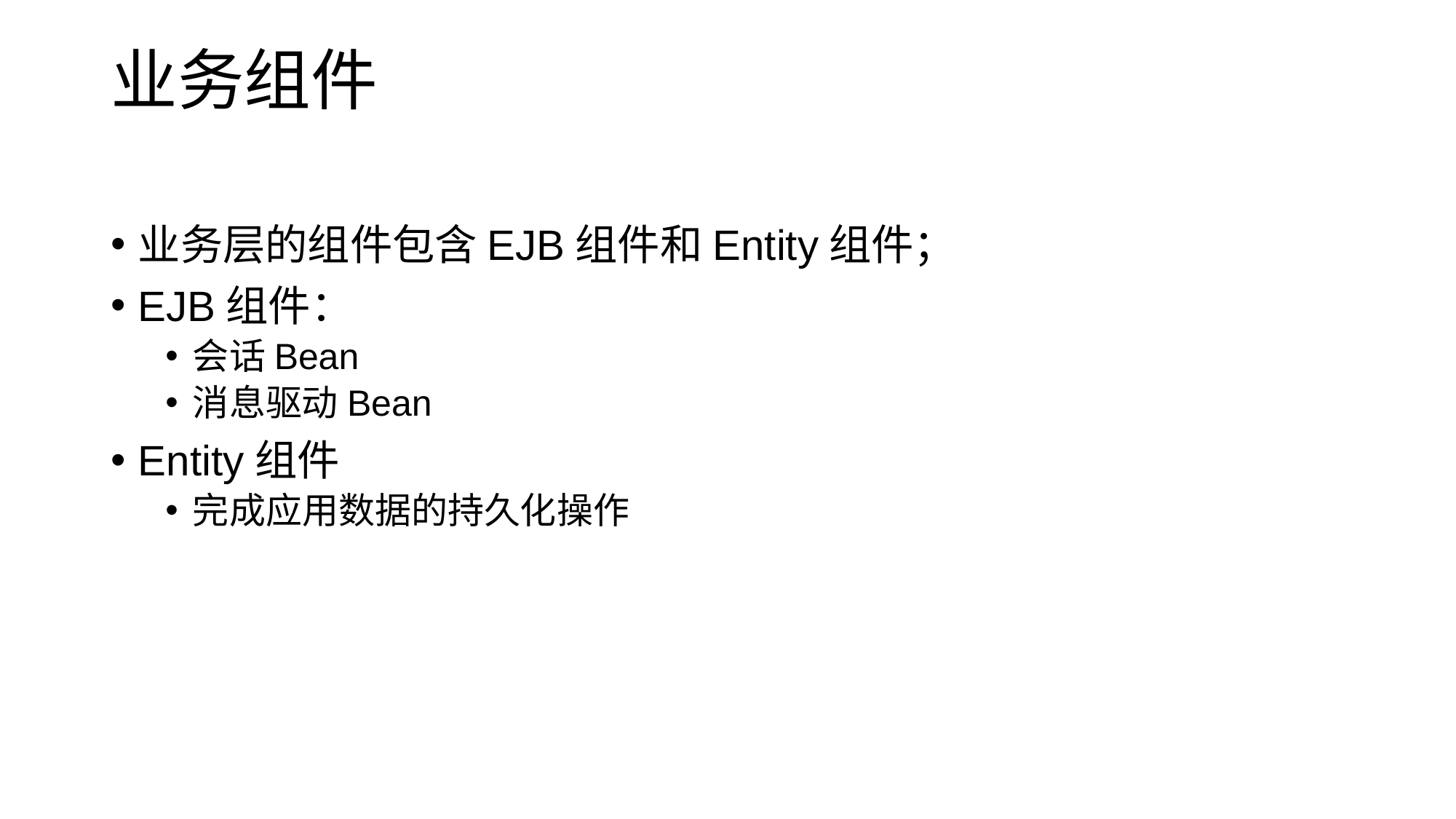

# 业务组件
业务层的组件包含EJB组件和Entity组件；
EJB组件：
会话Bean
消息驱动Bean
Entity组件
完成应用数据的持久化操作